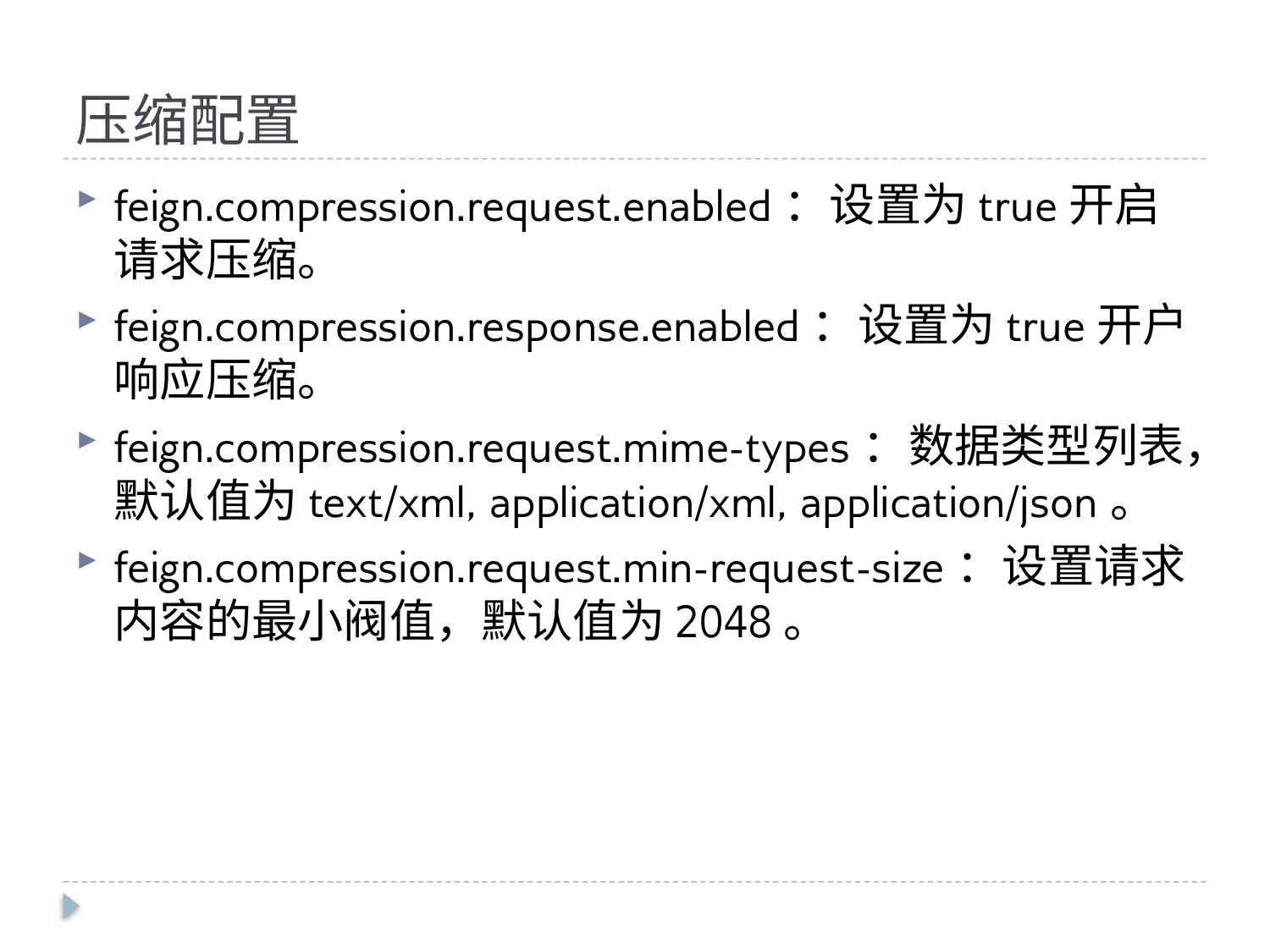

# 压缩配置
feign.compression.request.enabled：设置为true开启请求压缩。
feign.compression.response.enabled：设置为true开户响应压缩。
feign.compression.request.mime-types：数据类型列表，默认值为text/xml, application/xml, application/json。
feign.compression.request.min-request-size：设置请求内容的最小阀值，默认值为2048。